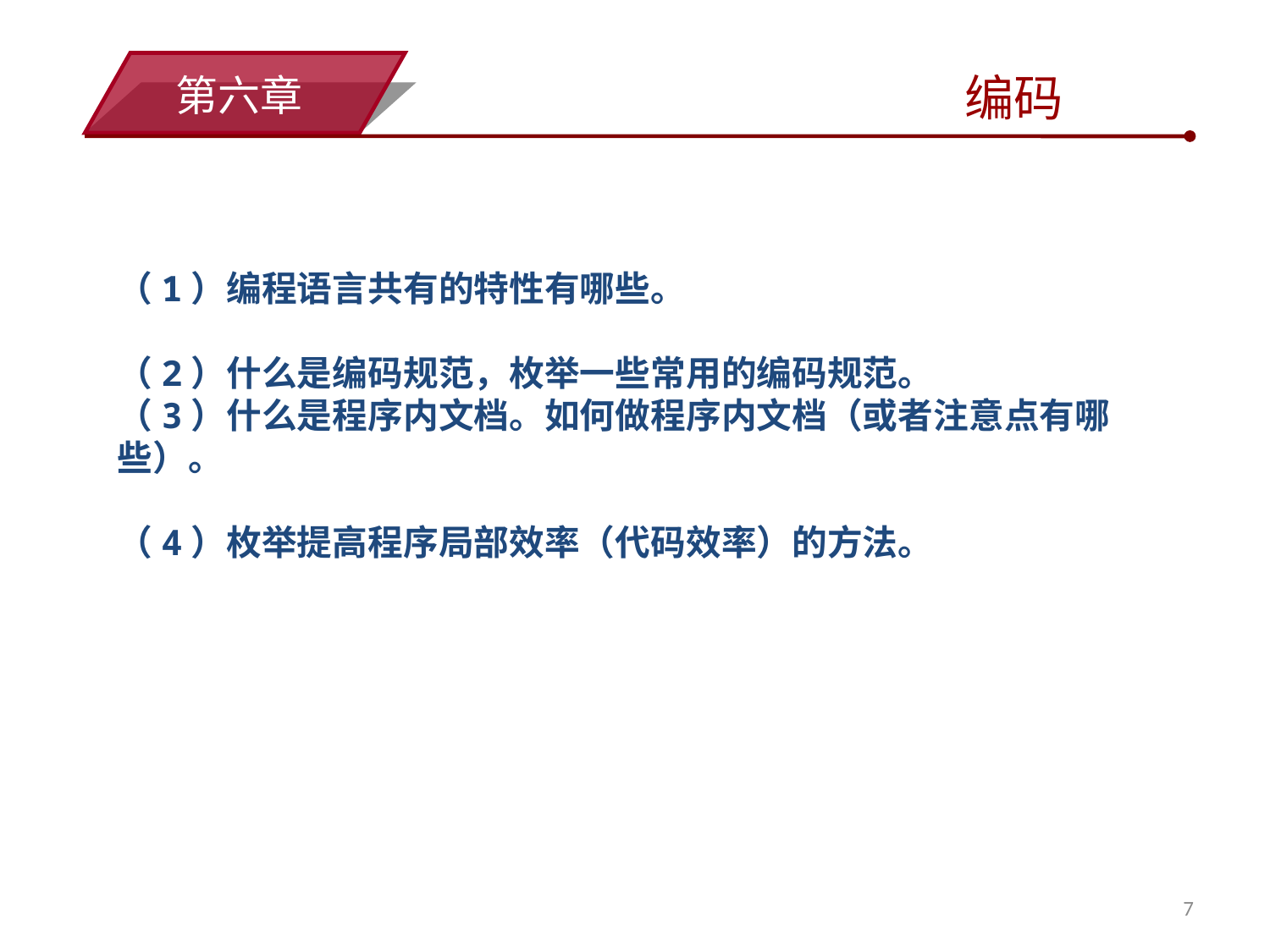

编码
第六章

（1）编程语言共有的特性有哪些。

（2）什么是编码规范，枚举一些常用的编码规范。
（3）什么是程序内文档。如何做程序内文档（或者注意点有哪些）。

（4）枚举提高程序局部效率（代码效率）的方法。

7